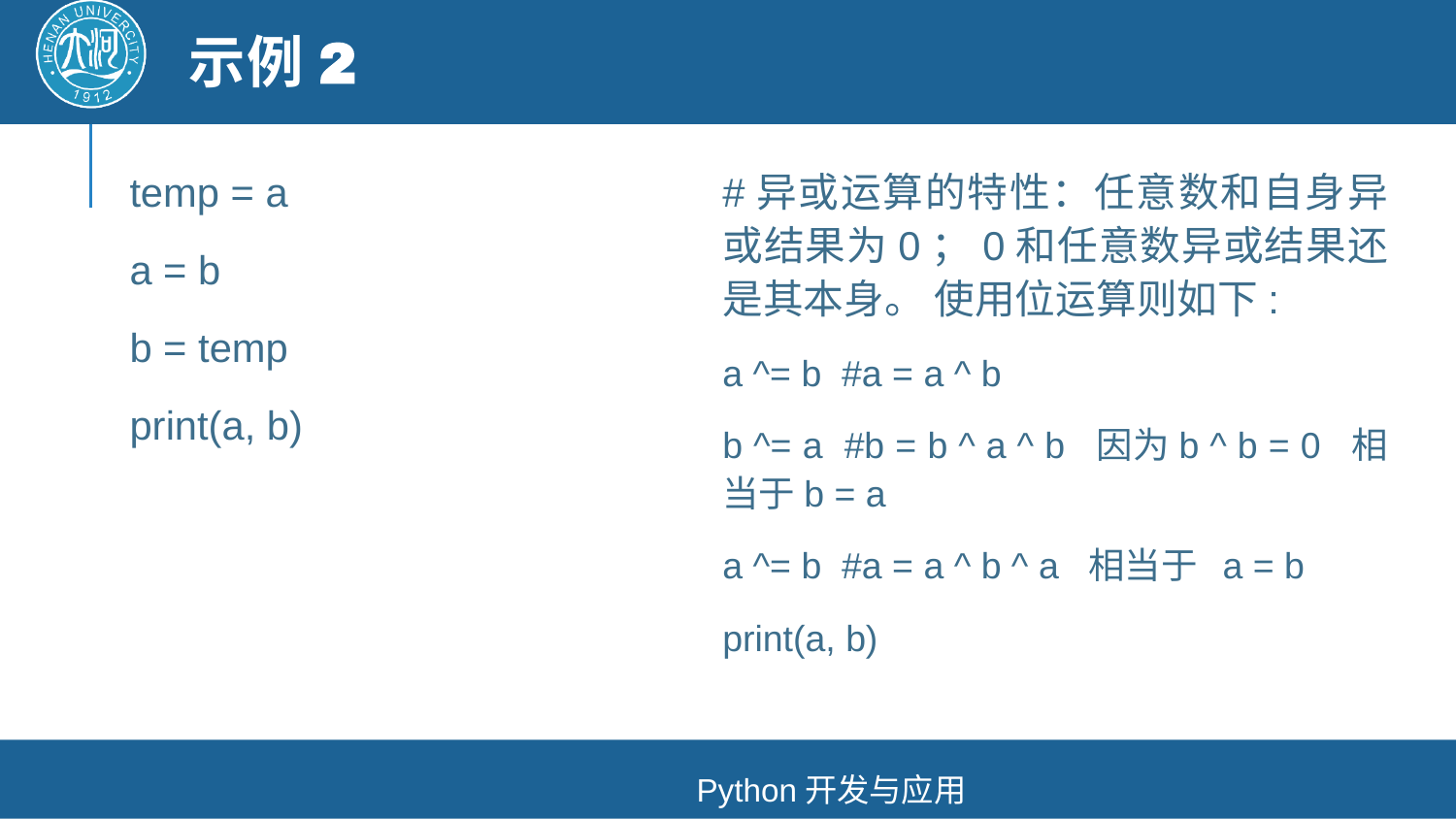

# 示例2
temp = a
a = b
b = temp
print(a, b)
#异或运算的特性：任意数和自身异或结果为0；0和任意数异或结果还是其本身。 使用位运算则如下:
a ^= b  #a = a ^ b
b ^= a  #b = b ^ a ^ b  因为b ^ b = 0  相当于b = a
a ^= b  #a = a ^ b ^ a  相当于  a = b
print(a, b)

Python开发与应用
70